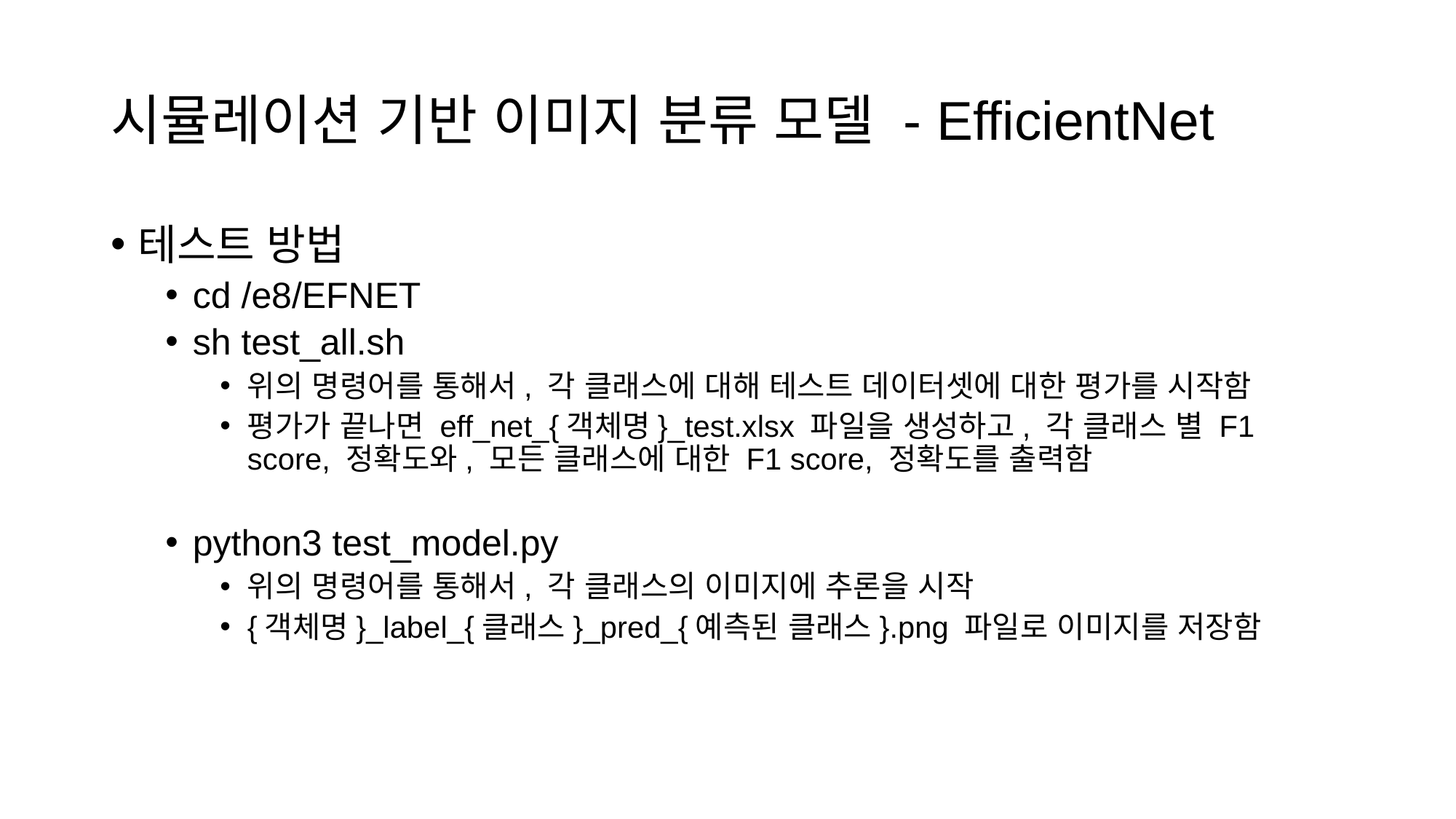

# 시뮬레이션 기반 이미지 분류 모델 - EfficientNet
테스트 방법
cd /e8/EFNET
sh test_all.sh
위의 명령어를 통해서, 각 클래스에 대해 테스트 데이터셋에 대한 평가를 시작함
평가가 끝나면 eff_net_{객체명}_test.xlsx 파일을 생성하고, 각 클래스 별 F1 score, 정확도와, 모든 클래스에 대한 F1 score, 정확도를 출력함

python3 test_model.py
위의 명령어를 통해서, 각 클래스의 이미지에 추론을 시작
{객체명}_label_{클래스}_pred_{예측된 클래스}.png 파일로 이미지를 저장함